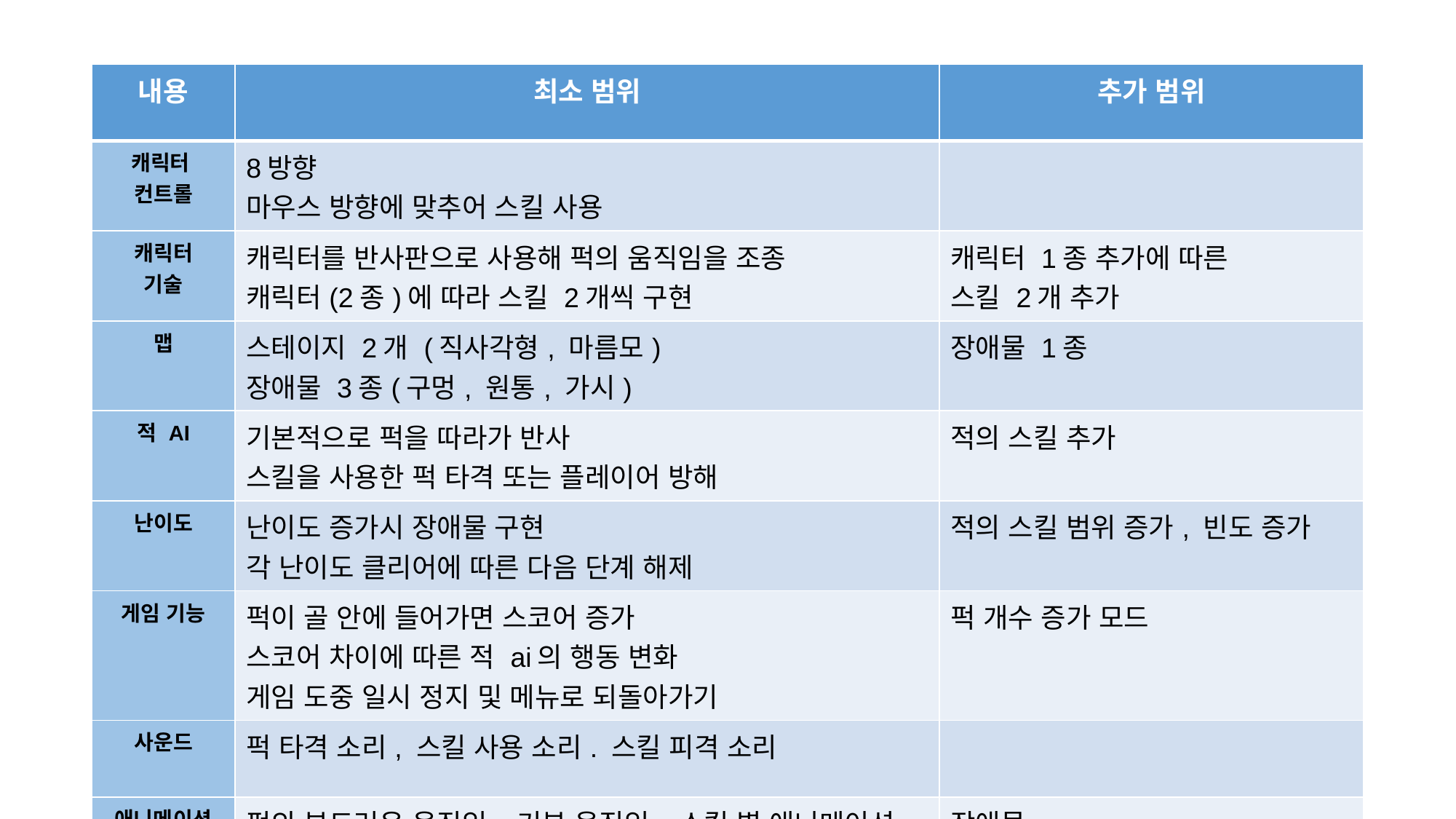

| 내용 | 최소 범위 | 추가 범위 |
| --- | --- | --- |
| 캐릭터 컨트롤 | 8방향 마우스 방향에 맞추어 스킬 사용 |  |
| 캐릭터 기술 | 캐릭터를 반사판으로 사용해 퍽의 움직임을 조종 캐릭터(2종)에 따라 스킬 2개씩 구현 | 캐릭터 1종 추가에 따른 스킬 2개 추가 |
| 맵 | 스테이지 2개 (직사각형, 마름모) 장애물 3종(구멍, 원통, 가시) | 장애물 1종 |
| 적 AI | 기본적으로 퍽을 따라가 반사 스킬을 사용한 퍽 타격 또는 플레이어 방해 | 적의 스킬 추가 |
| 난이도 | 난이도 증가시 장애물 구현 각 난이도 클리어에 따른 다음 단계 해제 | 적의 스킬 범위 증가, 빈도 증가 |
| 게임 기능 | 퍽이 골 안에 들어가면 스코어 증가 스코어 차이에 따른 적 ai의 행동 변화 게임 도중 일시 정지 및 메뉴로 되돌아가기 | 퍽 개수 증가 모드 |
| 사운드 | 퍽 타격 소리, 스킬 사용 소리. 스킬 피격 소리 |  |
| 애니메이션 | 퍽의 부드러운 움직임, 기본 움직임, 스킬 별 애니메이션. | 장애물 |